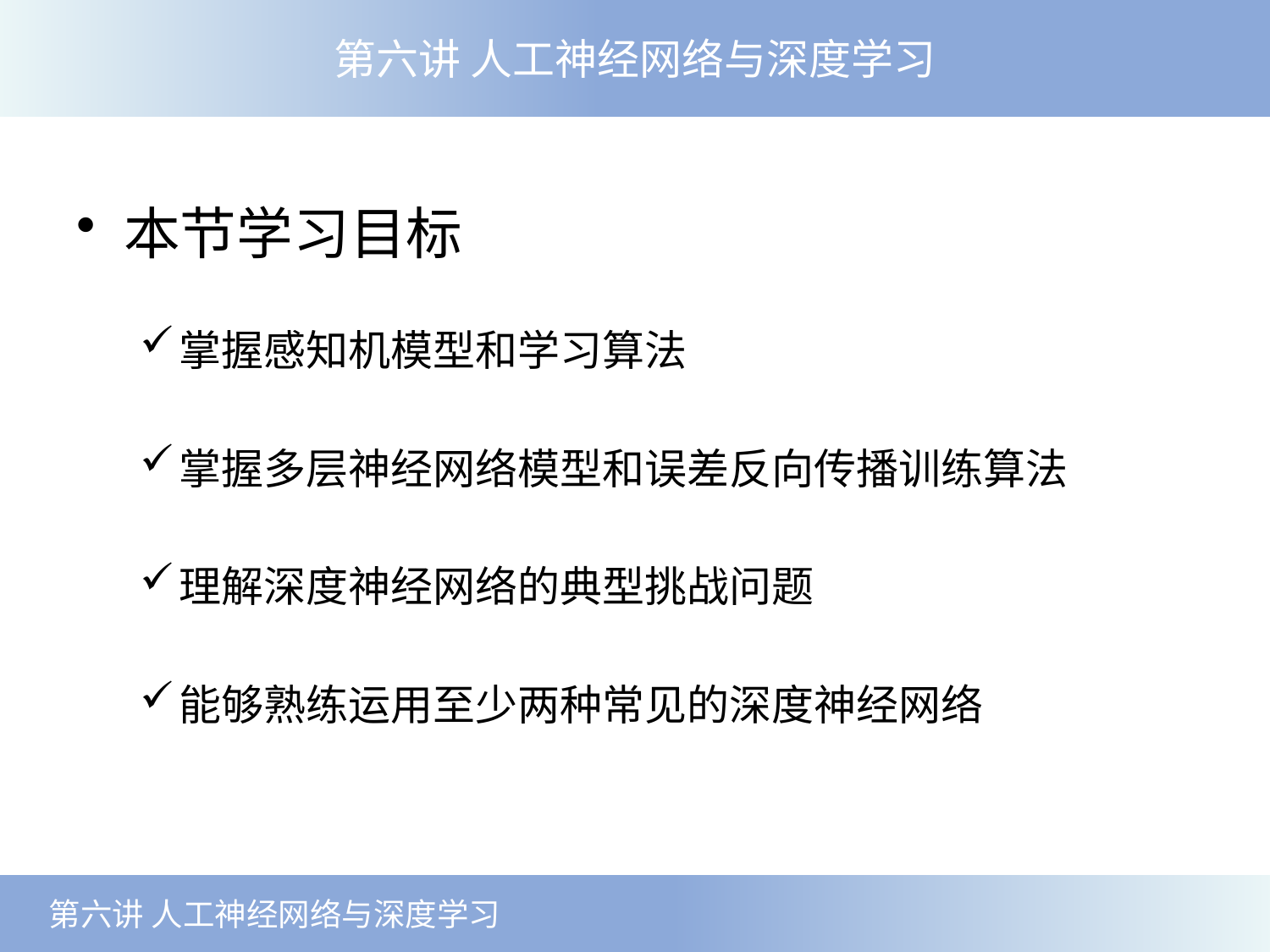

第六讲 人工神经网络与深度学习
本节学习目标

掌握感知机模型和学习算法

掌握多层神经网络模型和误差反向传播训练算法

理解深度神经网络的典型挑战问题

能够熟练运用至少两种常见的深度神经网络
    第六讲 人工神经网络与深度学习